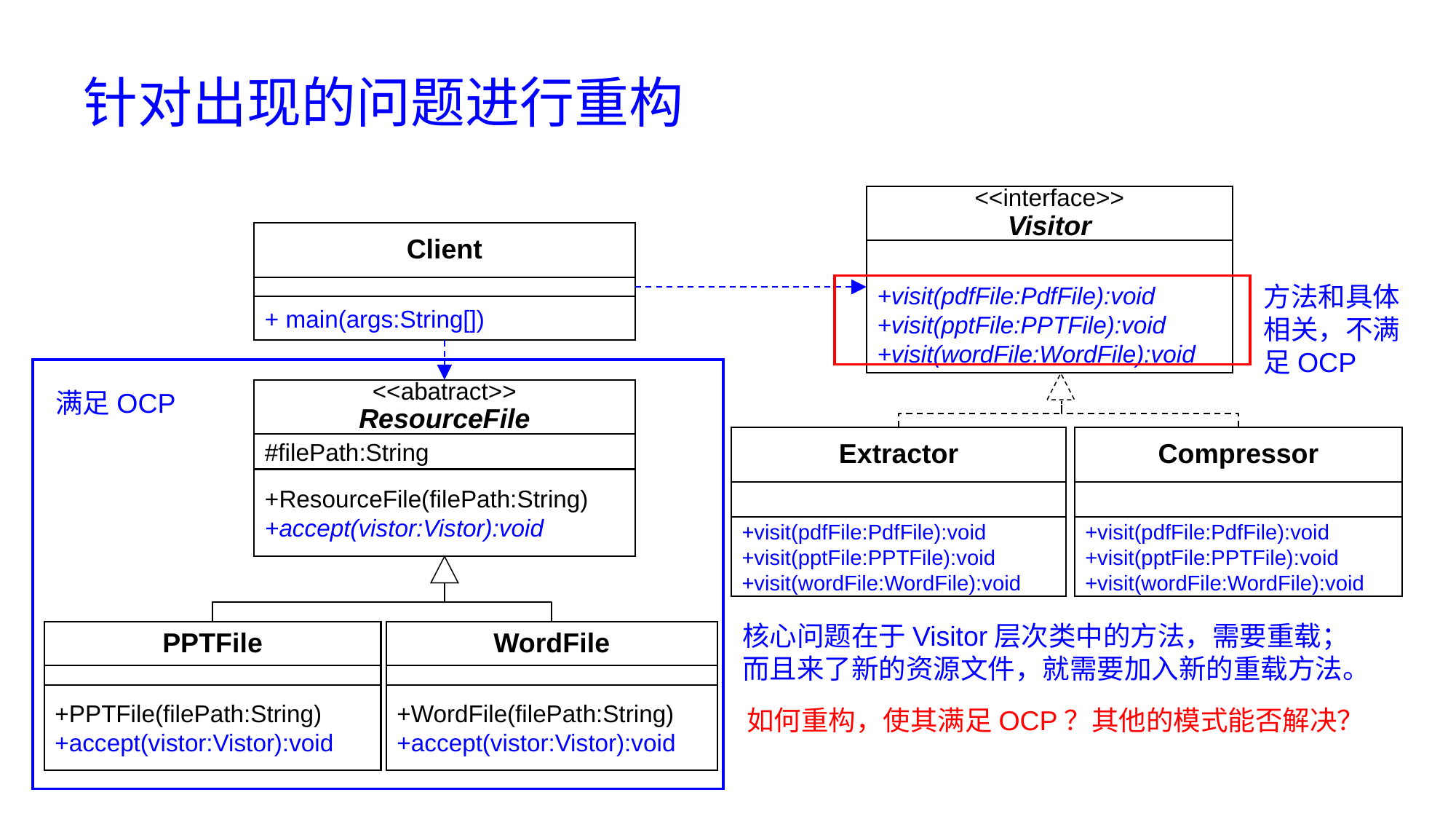

# 针对出现的问题进行重构
<<interface>>
Visitor

+visit(pdfFile:PdfFile):void
+visit(pptFile:PPTFile):void
+visit(wordFile:WordFile):void
Client

+ main(args:String[])
方法和具体相关，不满足OCP

<<abatract>>
ResourceFile
#filePath:String
+ResourceFile(filePath:String)
+accept(vistor:Vistor):void
满足OCP
Extractor

+visit(pdfFile:PdfFile):void
+visit(pptFile:PPTFile):void
+visit(wordFile:WordFile):void
Compressor

+visit(pdfFile:PdfFile):void
+visit(pptFile:PPTFile):void
+visit(wordFile:WordFile):void

核心问题在于Visitor层次类中的方法，需要重载；而且来了新的资源文件，就需要加入新的重载方法。
PPTFile

+PPTFile(filePath:String)
+accept(vistor:Vistor):void
WordFile

+WordFile(filePath:String)
+accept(vistor:Vistor):void
如何重构，使其满足OCP？其他的模式能否解决？
59